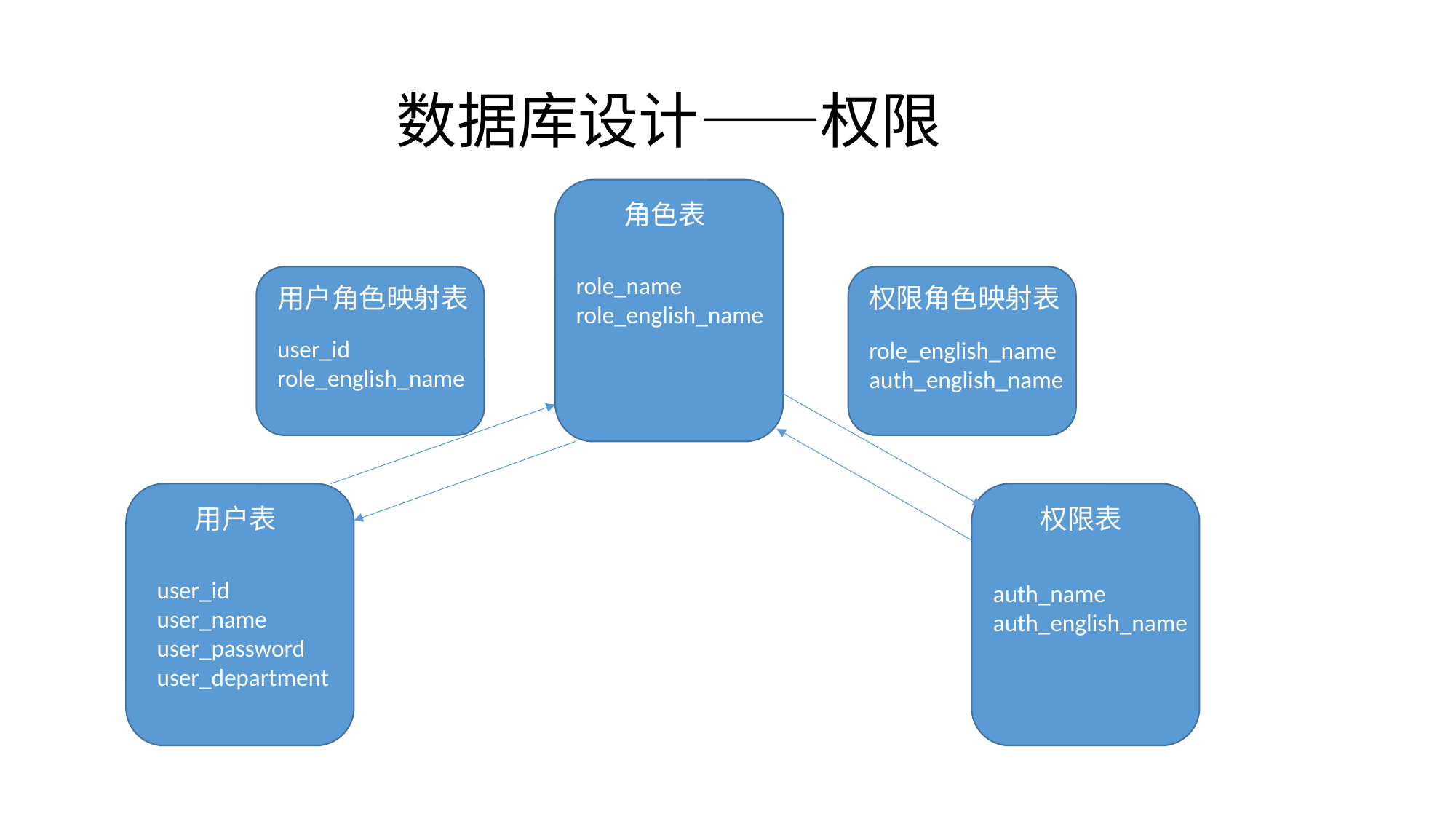

数据库设计——权限

角色表
role_name
role_english_name

权限角色映射表
用户角色映射表
user_id
role_english_name
role_english_name
auth_english_name

用户表
权限表
user_id
user_name
user_password
user_department

auth_name
auth_english_name